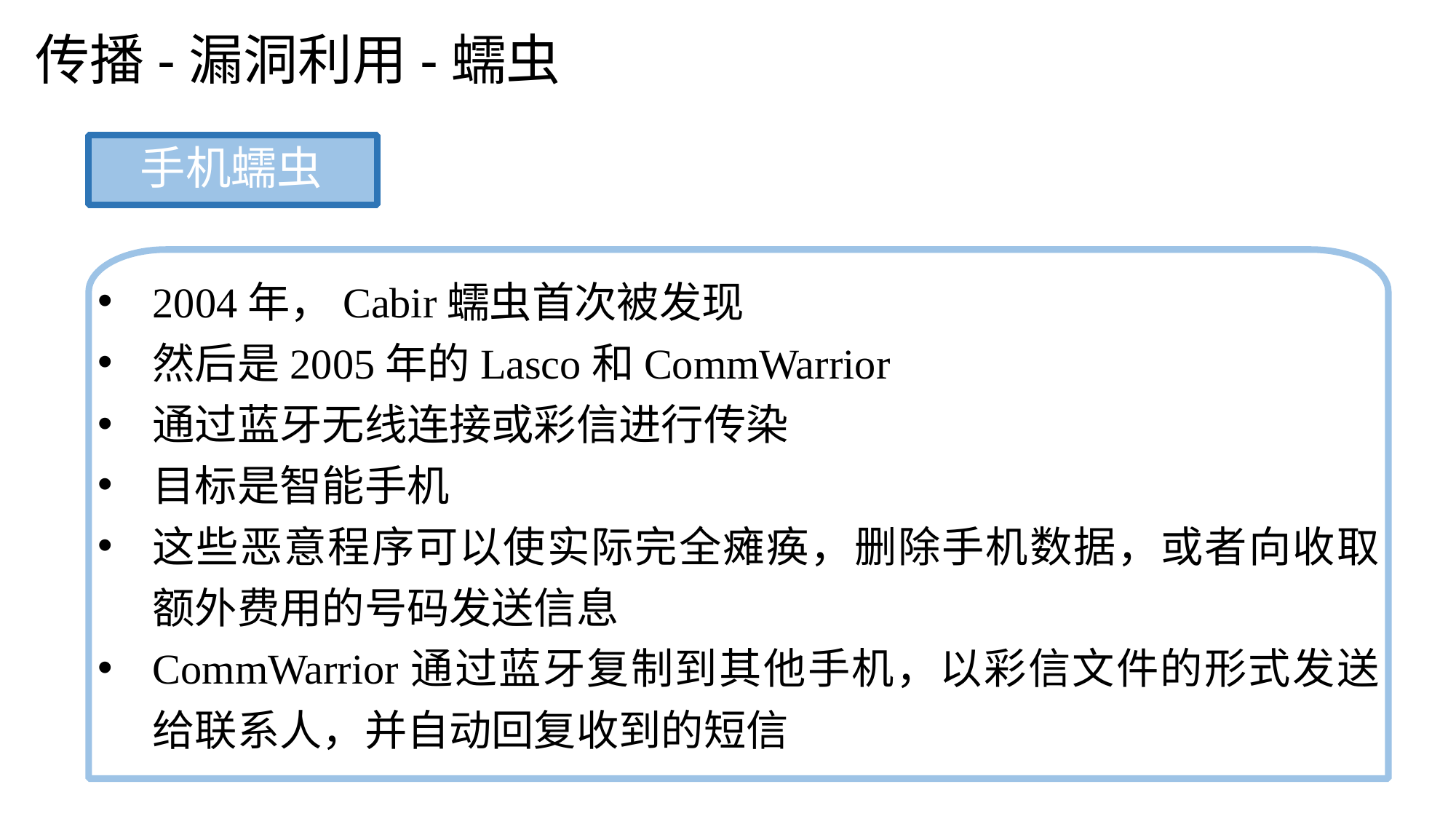

传播-漏洞利用-蠕虫

手机蠕虫
2004年，Cabir蠕虫首次被发现
然后是2005年的Lasco和CommWarrior
通过蓝牙无线连接或彩信进行传染
目标是智能手机
这些恶意程序可以使实际完全瘫痪，删除手机数据，或者向收取额外费用的号码发送信息
CommWarrior通过蓝牙复制到其他手机，以彩信文件的形式发送给联系人，并自动回复收到的短信